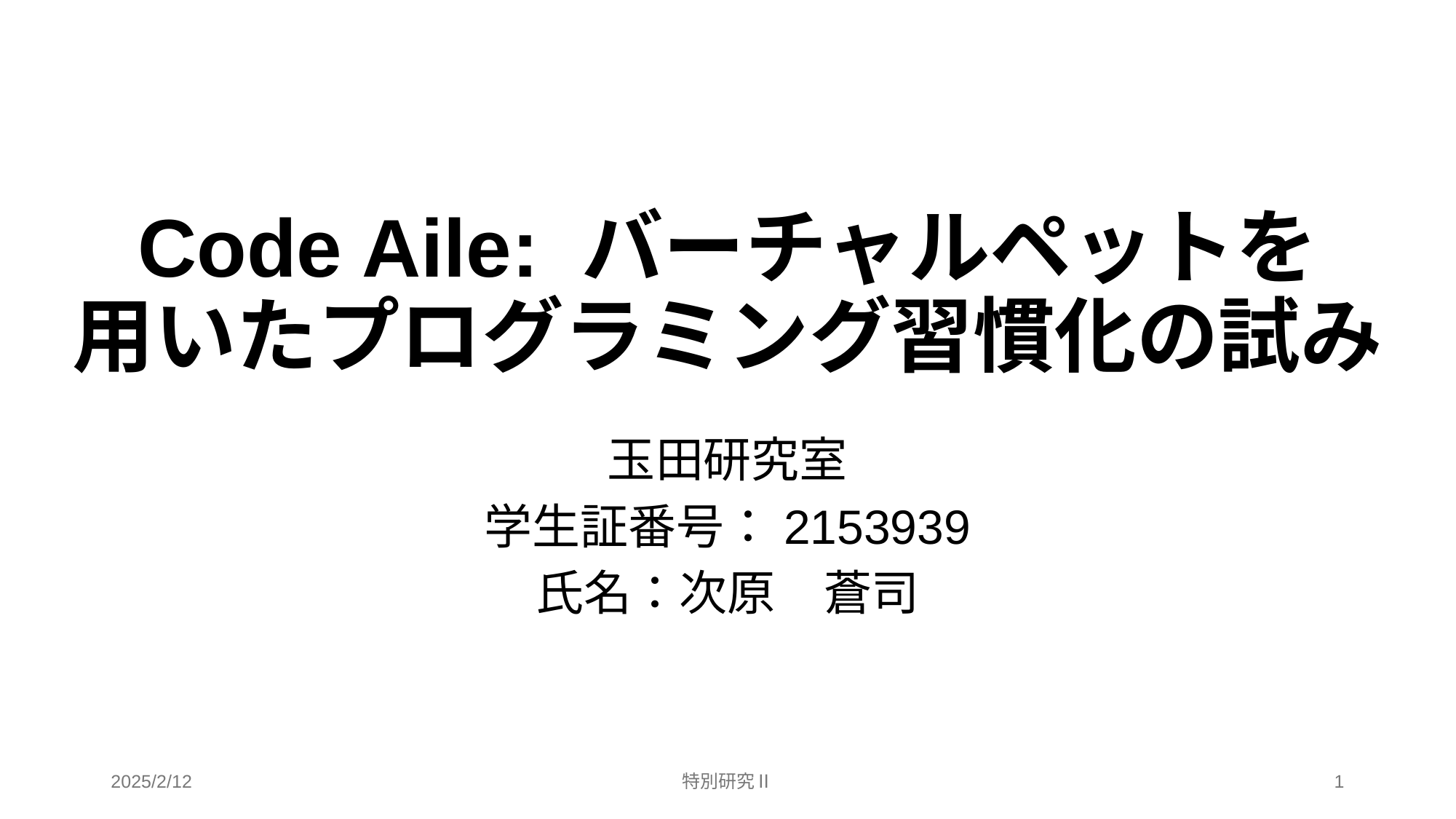

# Code Aile: バーチャルペットを 用いたプログラミング習慣化の試み
玉田研究室
学生証番号：2153939
氏名：次原　蒼司
2025/2/12
特別研究Ⅱ
1